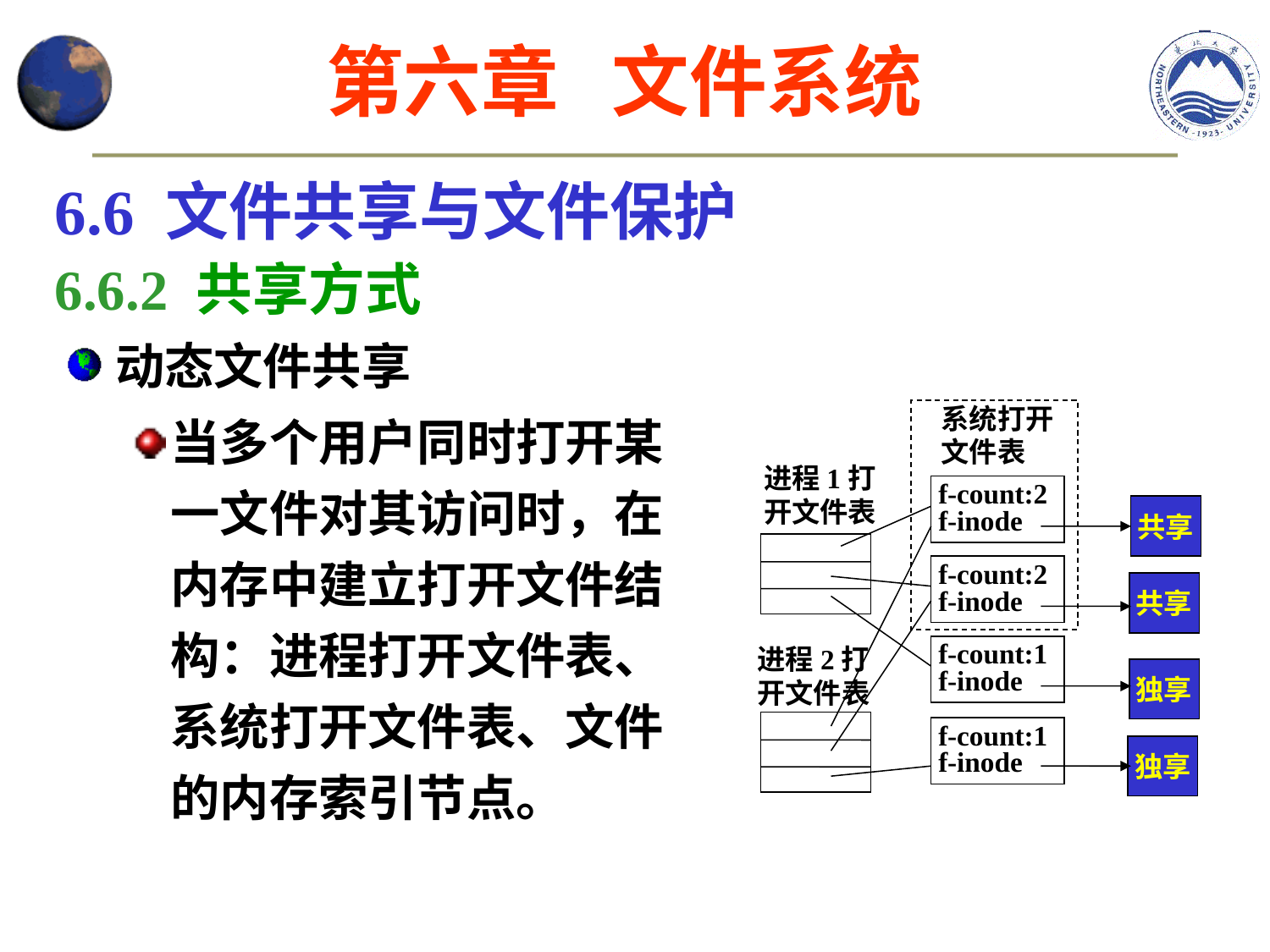

第六章   文件系统
6.6 文件共享与文件保护
6.6.2 共享方式
动态文件共享
当多个用户同时打开某一文件对其访问时，在内存中建立打开文件结构：进程打开文件表、系统打开文件表、文件的内存索引节点。
系统打开文件表

进程1打开文件表
f-count:2
f-inode
共享

进程2打开文件表

f-count:2
f-inode
共享

f-count:1
f-inode
独享

f-count:1
f-inode
独享